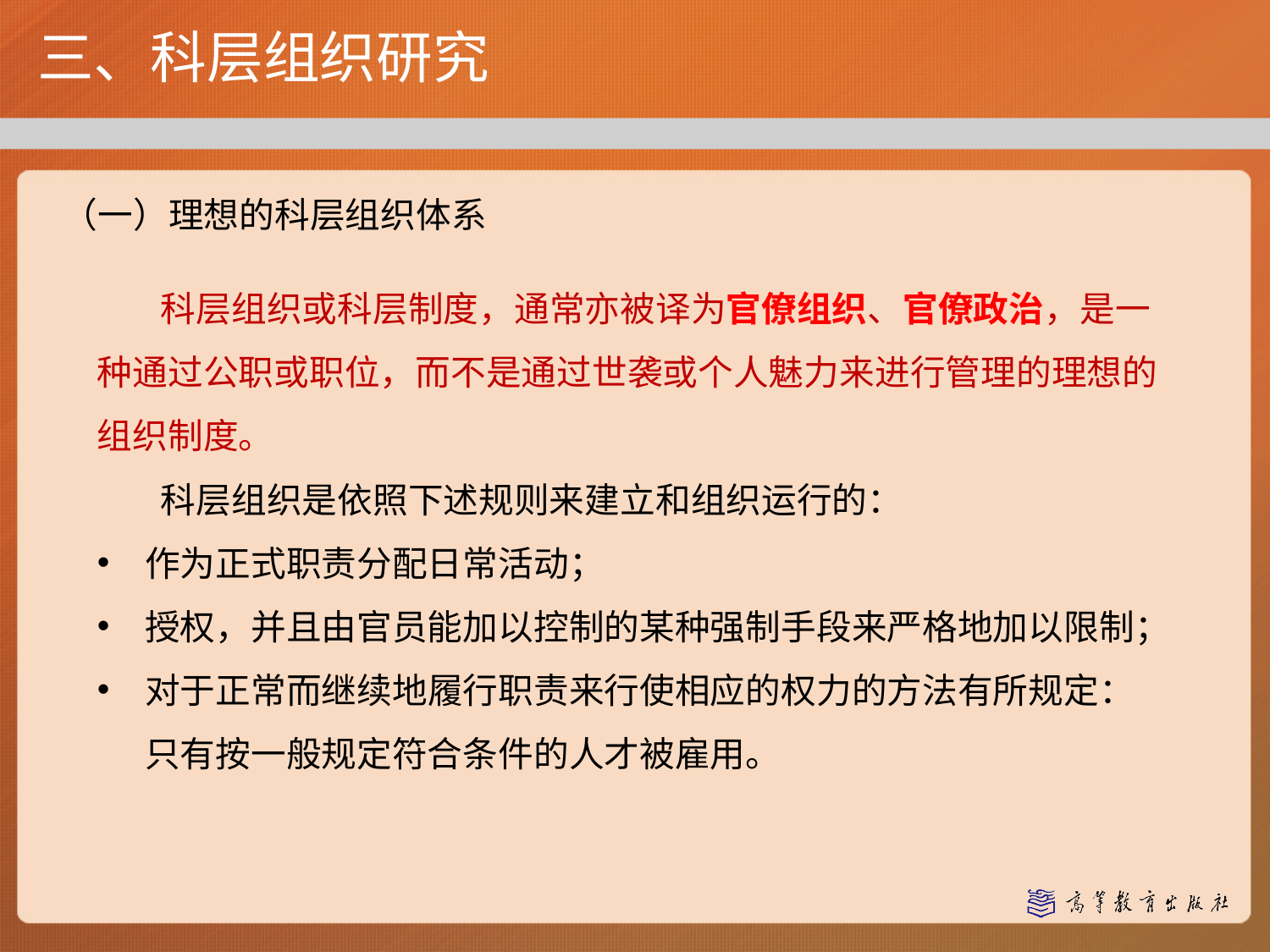

三、科层组织研究
（一）理想的科层组织体系
科层组织或科层制度，通常亦被译为官僚组织、官僚政治，是一种通过公职或职位，而不是通过世袭或个人魅力来进行管理的理想的组织制度。
科层组织是依照下述规则来建立和组织运行的：
作为正式职责分配日常活动；
授权，并且由官员能加以控制的某种强制手段来严格地加以限制；
对于正常而继续地履行职责来行使相应的权力的方法有所规定：只有按一般规定符合条件的人才被雇用。